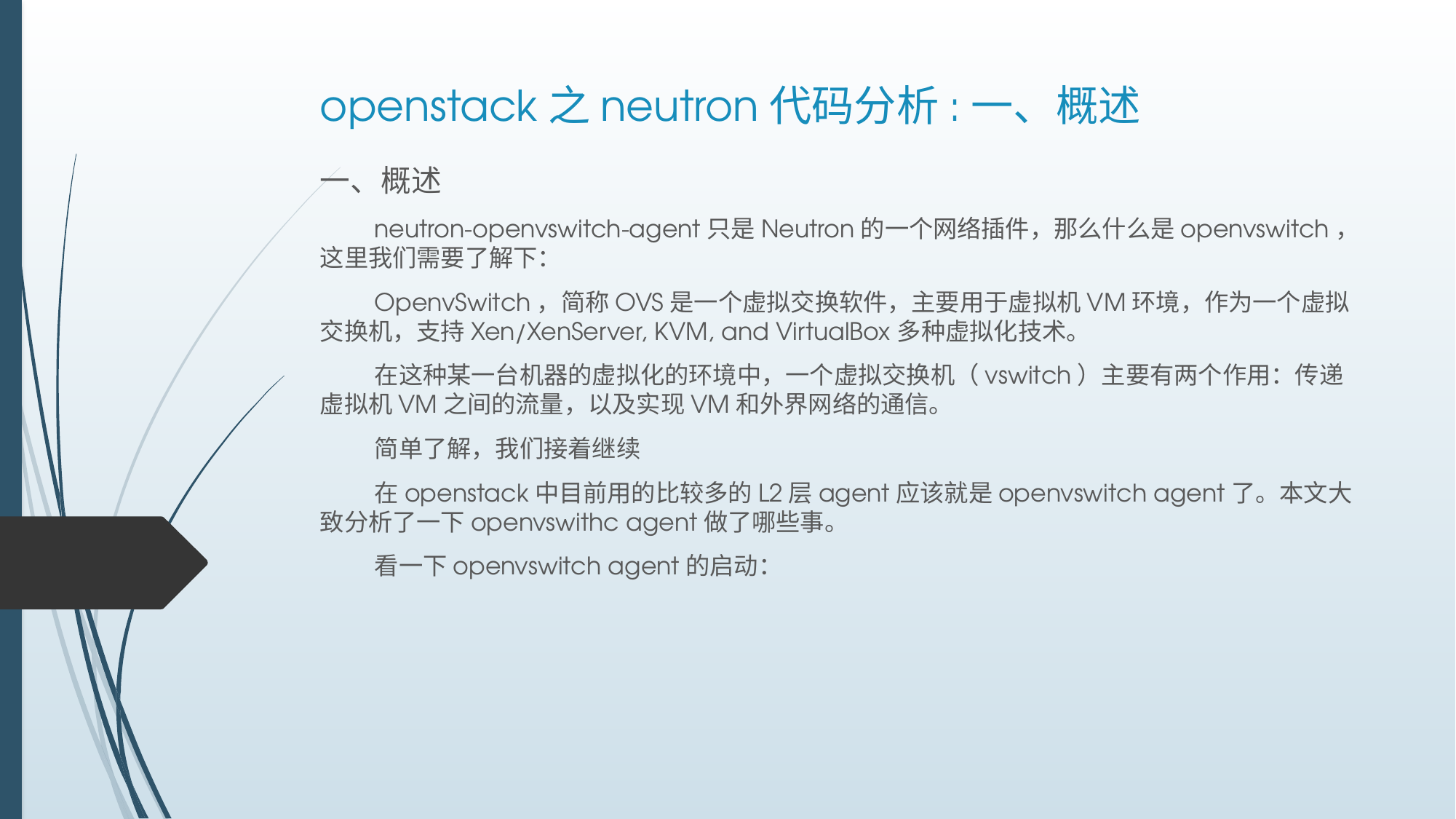

# openstack之neutron代码分析:一、概述
一、概述
neutron-openvswitch-agent只是Neutron的一个网络插件，那么什么是openvswitch，这里我们需要了解下：
OpenvSwitch，简称OVS是一个虚拟交换软件，主要用于虚拟机VM环境，作为一个虚拟交换机，支持Xen/XenServer, KVM, and VirtualBox多种虚拟化技术。
在这种某一台机器的虚拟化的环境中，一个虚拟交换机（vswitch）主要有两个作用：传递虚拟机VM之间的流量，以及实现VM和外界网络的通信。
简单了解，我们接着继续
在openstack中目前用的比较多的L2层agent应该就是openvswitch agent了。本文大致分析了一下openvswithc agent做了哪些事。
看一下openvswitch agent的启动：